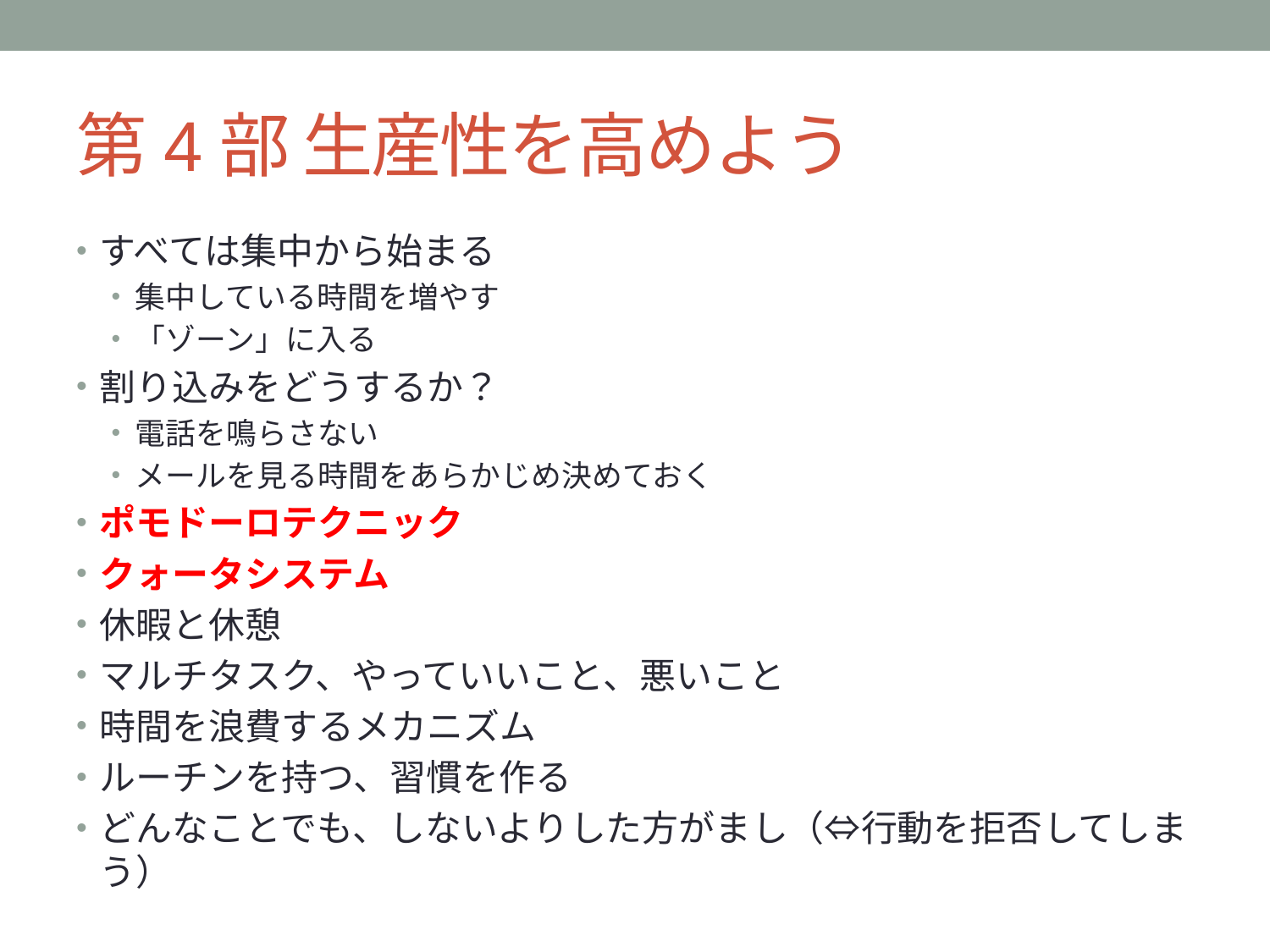

# 第4部 生産性を高めよう
すべては集中から始まる
集中している時間を増やす
「ゾーン」に入る
割り込みをどうするか？
電話を鳴らさない
メールを見る時間をあらかじめ決めておく
ポモドーロテクニック
クォータシステム
休暇と休憩
マルチタスク、やっていいこと、悪いこと
時間を浪費するメカニズム
ルーチンを持つ、習慣を作る
どんなことでも、しないよりした方がまし（⇔行動を拒否してしまう）